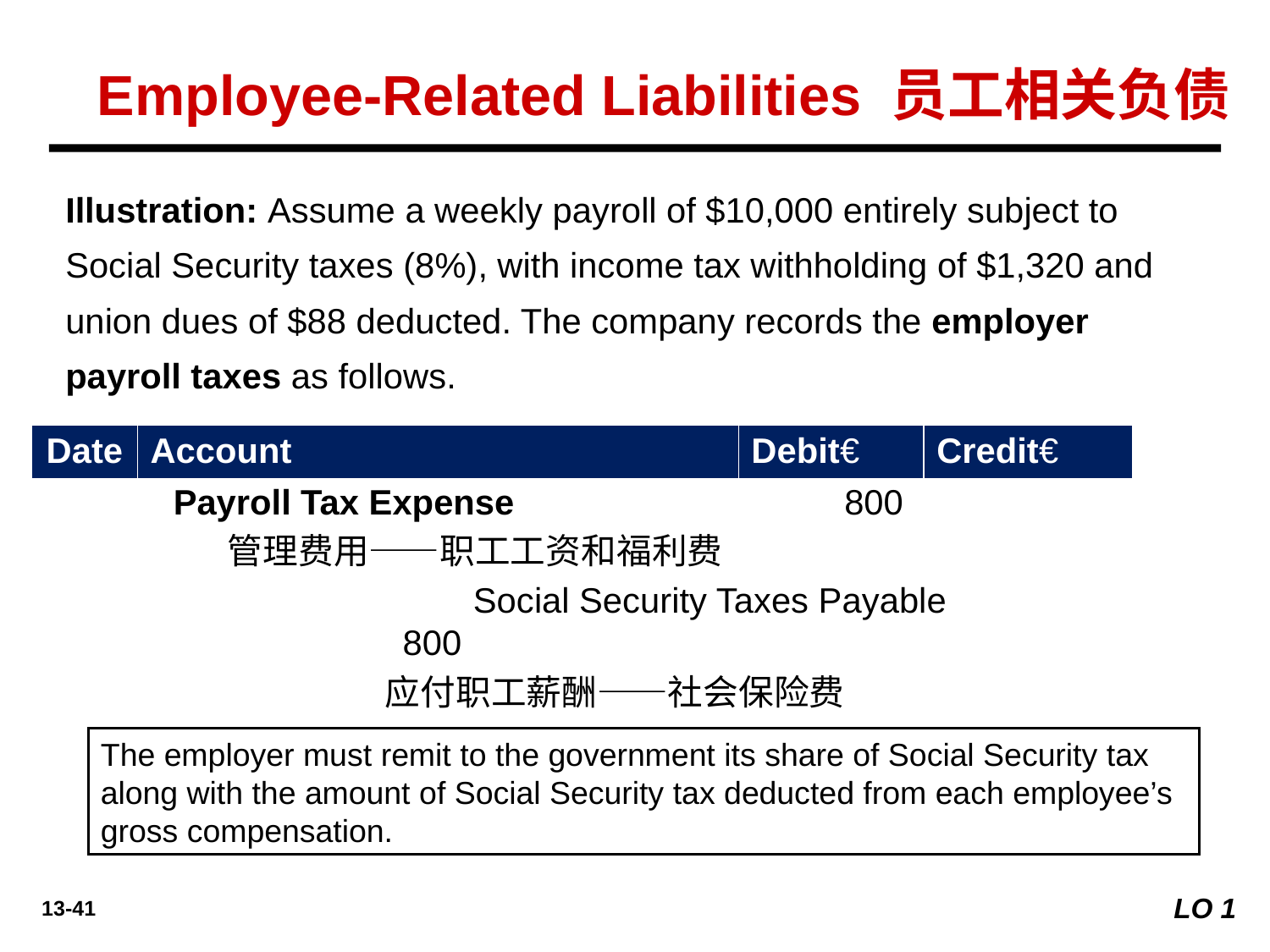

Employee-Related Liabilities 员工相关负债

Illustration: Assume a weekly payroll of $10,000 entirely subject to Social Security taxes (8%), with income tax withholding of $1,320 and union dues of $88 deducted. The company records the employer payroll taxes as follows.
| Date | Account | Debit€ | Credit€ |
| --- | --- | --- | --- |
	Payroll Tax Expense  	800
管理费用——职工工资和福利费
		Social Security Taxes Payable		800
                   应付职工薪酬——社会保险费
The employer must remit to the government its share of Social Security tax along with the amount of Social Security tax deducted from each employee’s gross compensation.
LO 1